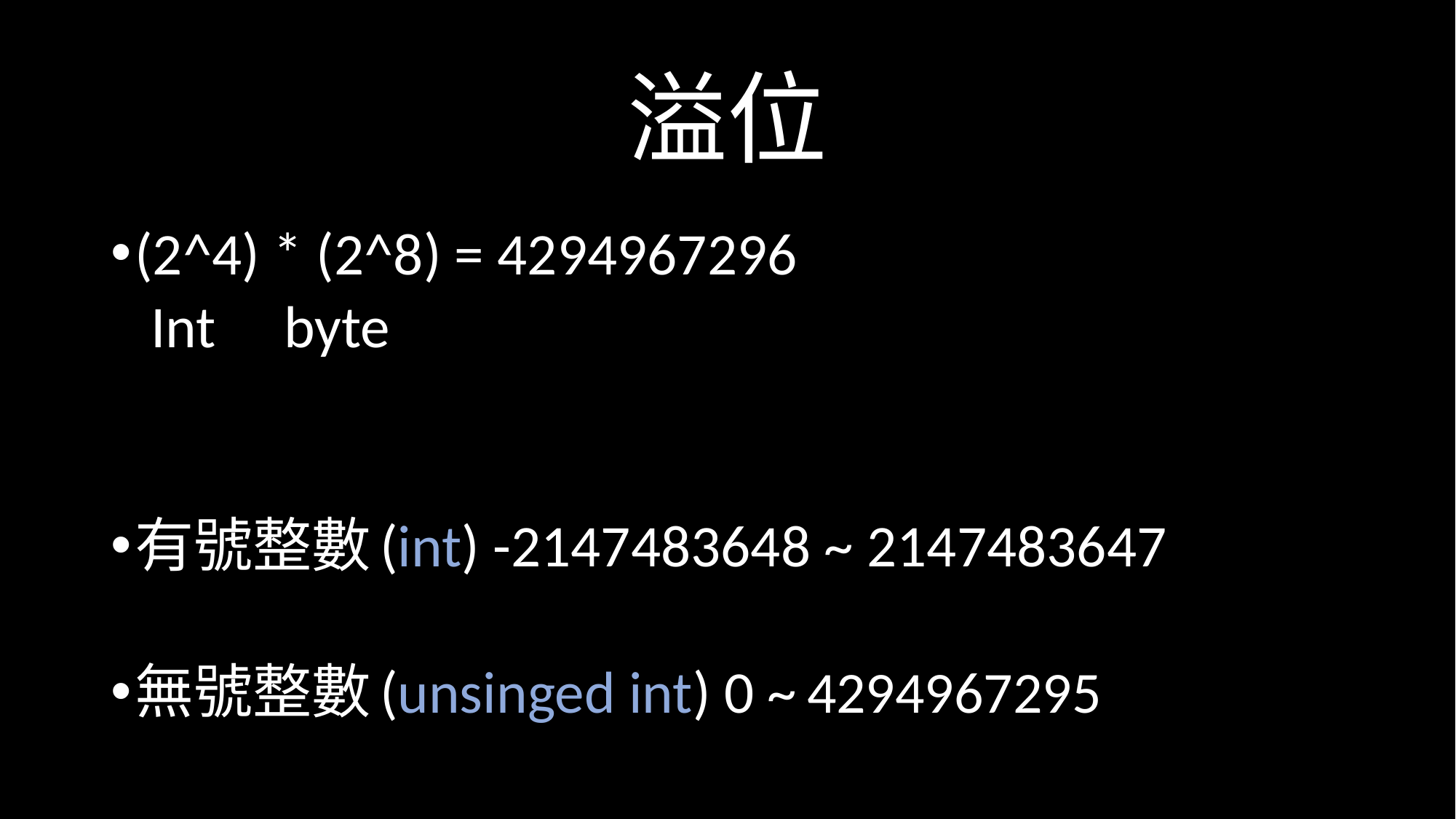

# 溢位
(2^4) * (2^8) = 4294967296
   Int	   byte

有號整數(int) -2147483648 ~ 2147483647

無號整數(unsinged int) 0 ~ 4294967295